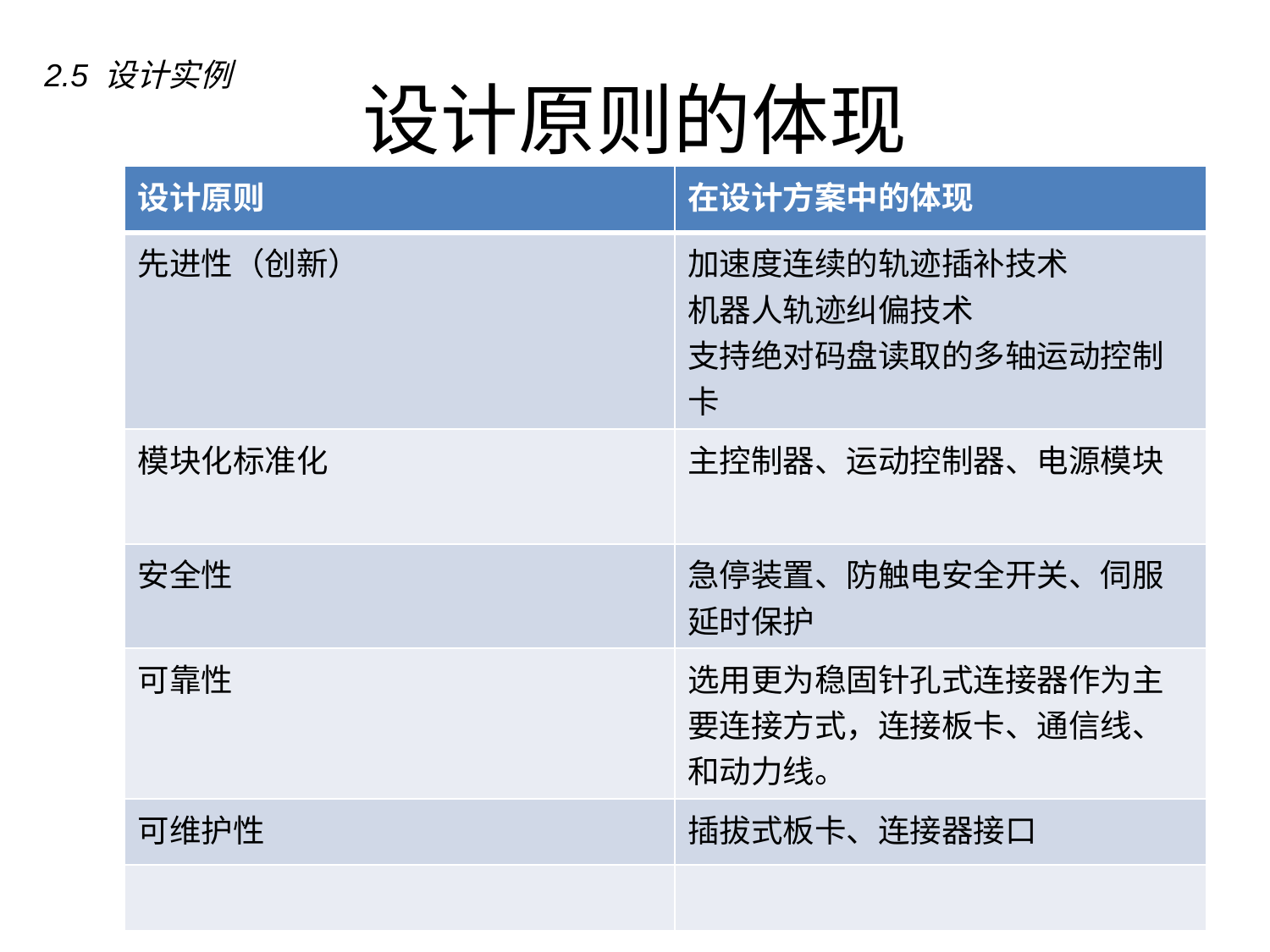

# 设计原则的体现
2.5 设计实例
| 设计原则 | 在设计方案中的体现 |
| --- | --- |
| 先进性（创新） | 加速度连续的轨迹插补技术 机器人轨迹纠偏技术 支持绝对码盘读取的多轴运动控制卡 |
| 模块化标准化 | 主控制器、运动控制器、电源模块 |
| 安全性 | 急停装置、防触电安全开关、伺服延时保护 |
| 可靠性 | 选用更为稳固针孔式连接器作为主要连接方式，连接板卡、通信线、和动力线。 |
| 可维护性 | 插拔式板卡、连接器接口 |
|  |  |
55